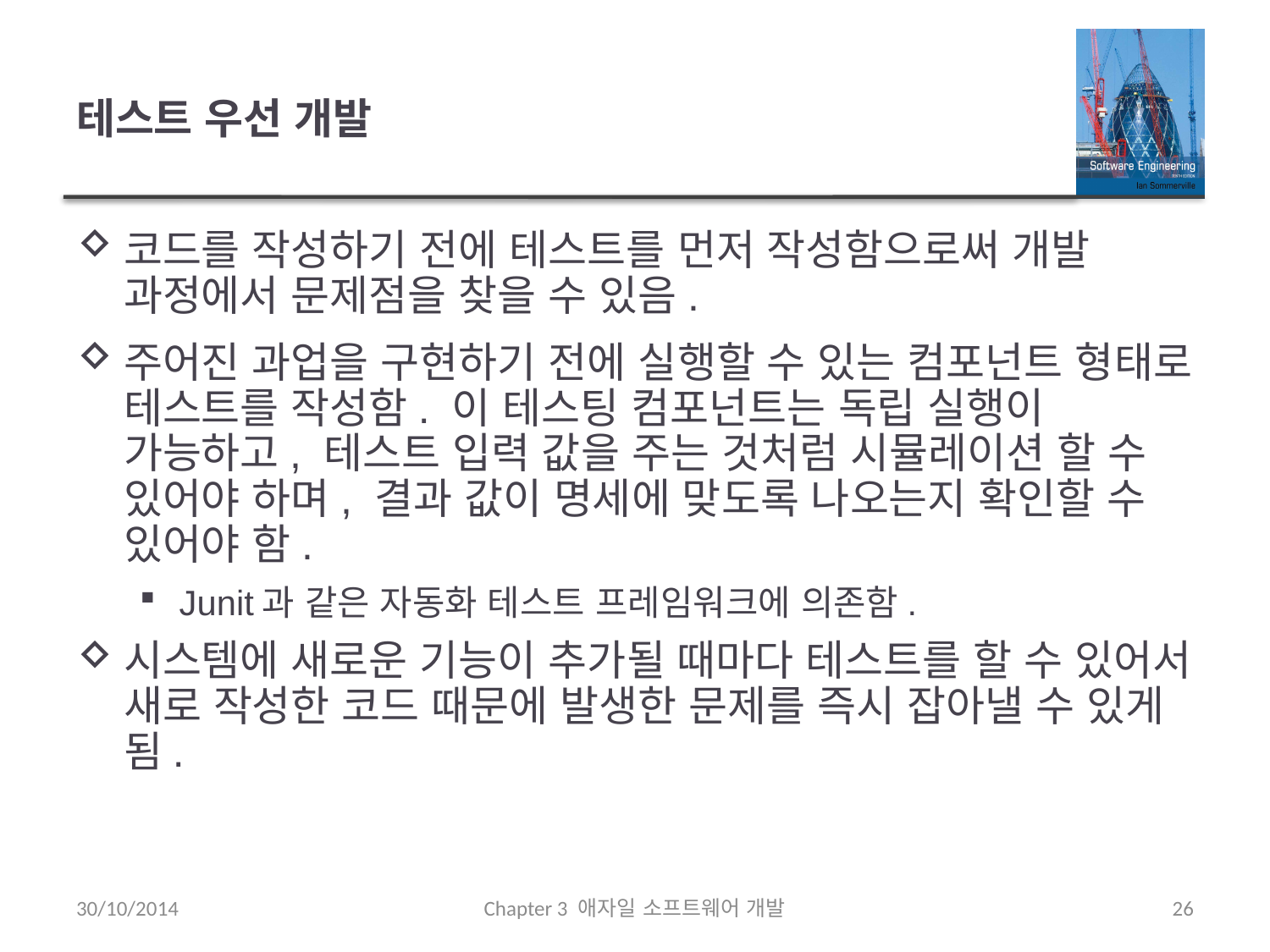

# 테스트 우선 개발
코드를 작성하기 전에 테스트를 먼저 작성함으로써 개발 과정에서 문제점을 찾을 수 있음.
주어진 과업을 구현하기 전에 실행할 수 있는 컴포넌트 형태로 테스트를 작성함. 이 테스팅 컴포넌트는 독립 실행이 가능하고, 테스트 입력 값을 주는 것처럼 시뮬레이션 할 수 있어야 하며, 결과 값이 명세에 맞도록 나오는지 확인할 수 있어야 함.
Junit과 같은 자동화 테스트 프레임워크에 의존함.
시스템에 새로운 기능이 추가될 때마다 테스트를 할 수 있어서 새로 작성한 코드 때문에 발생한 문제를 즉시 잡아낼 수 있게 됨.
30/10/2014
Chapter 3 애자일 소프트웨어 개발
26